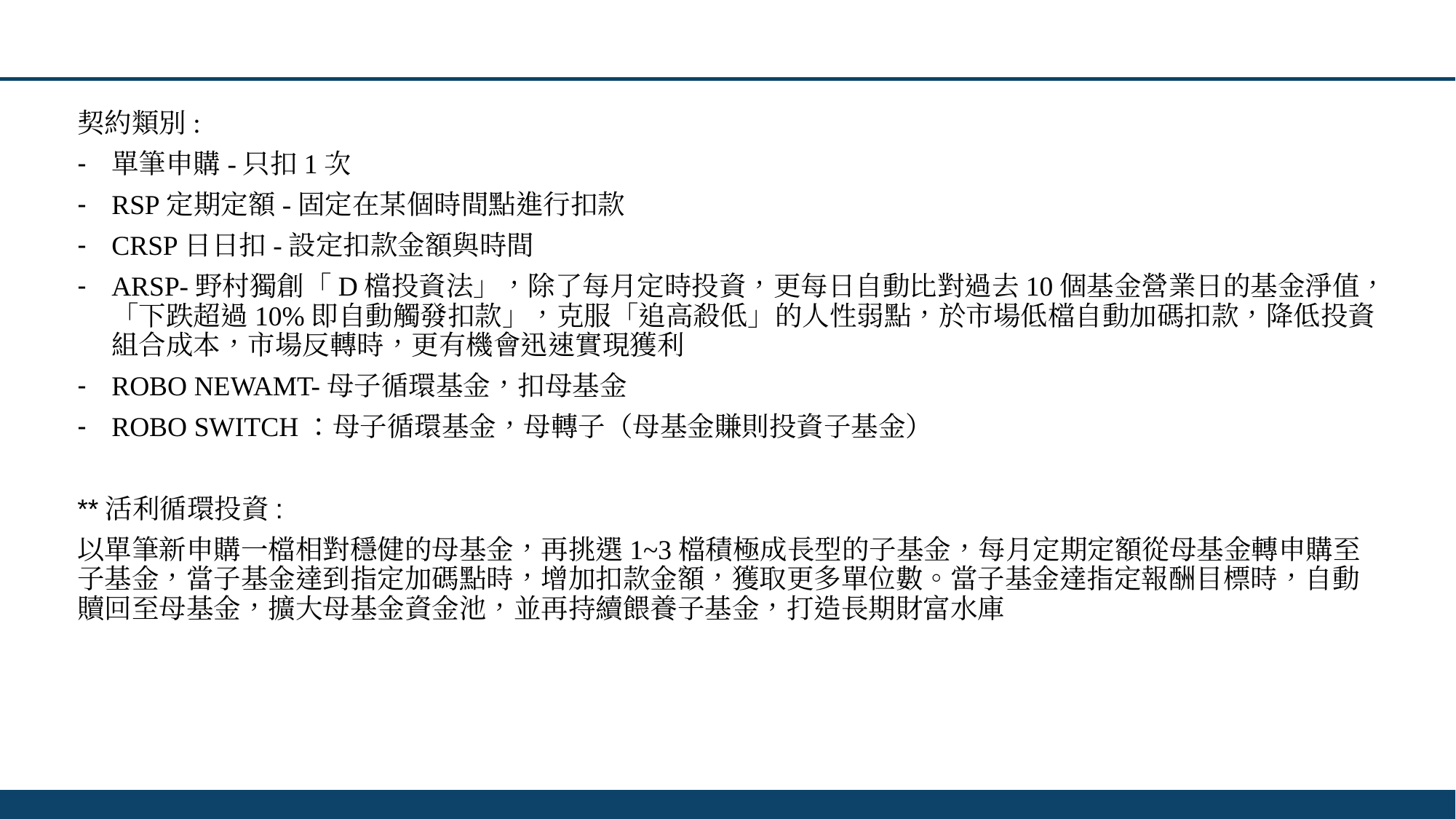

#
契約類別:
單筆申購-只扣1次
RSP定期定額-固定在某個時間點進行扣款
CRSP日日扣-設定扣款金額與時間
ARSP-野村獨創「D檔投資法」，除了每月定時投資，更每日自動比對過去10個基金營業日的基金淨值，「下跌超過10%即自動觸發扣款」，克服「追高殺低」的人性弱點，於市場低檔自動加碼扣款，降低投資組合成本，市場反轉時，更有機會迅速實現獲利
ROBO NEWAMT-母子循環基金，扣母基金
ROBO SWITCH：母子循環基金，母轉子（母基金賺則投資子基金）

**活利循環投資:
以單筆新申購一檔相對穩健的母基金，再挑選1~3檔積極成長型的子基金，每月定期定額從母基金轉申購至子基金，當子基金達到指定加碼點時，增加扣款金額，獲取更多單位數。當子基金達指定報酬目標時，自動贖回至母基金，擴大母基金資金池，並再持續餵養子基金，打造長期財富水庫